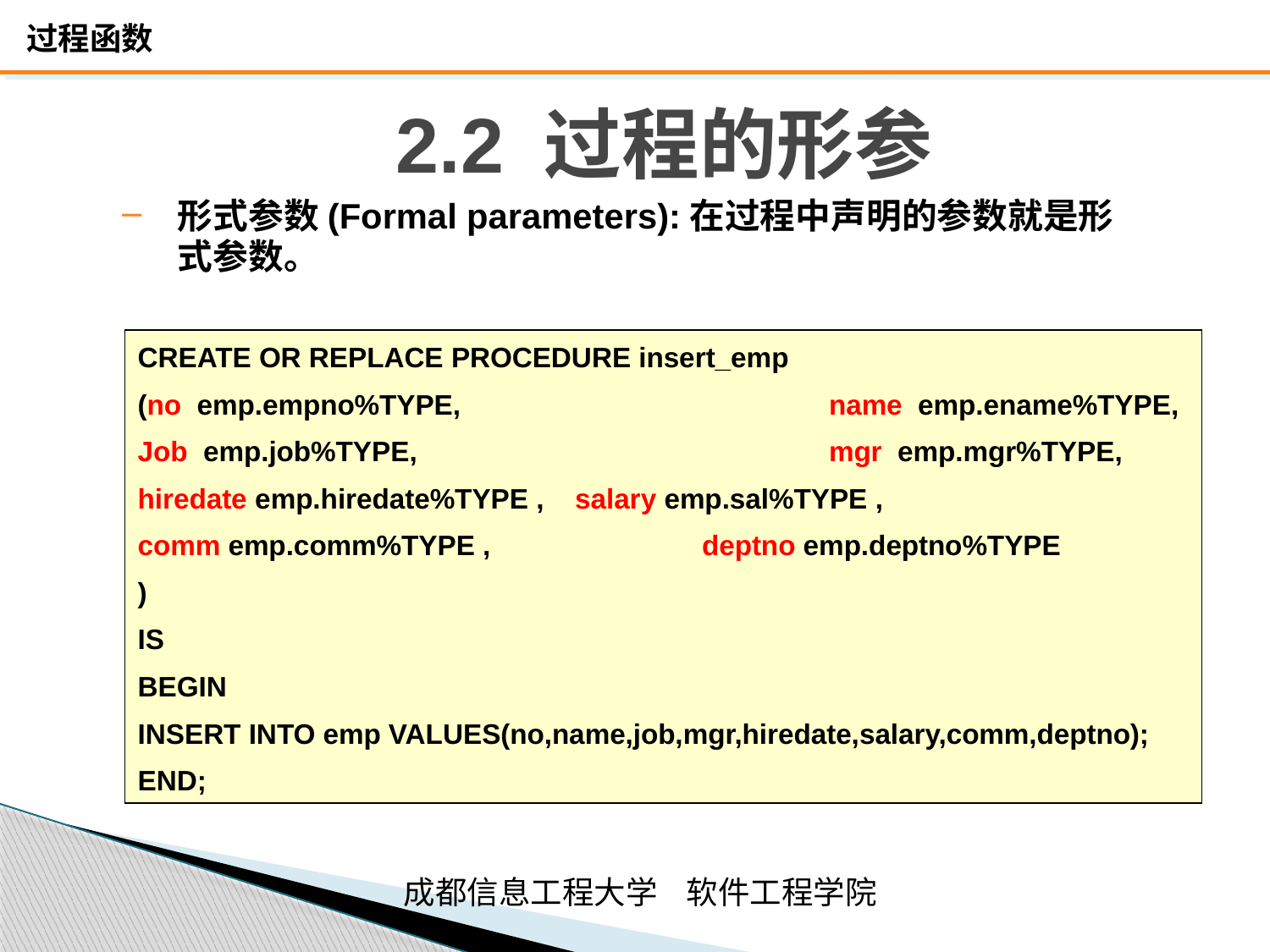

# 2.2 过程的形参
形式参数(Formal parameters):在过程中声明的参数就是形式参数。
CREATE OR REPLACE PROCEDURE insert_emp
(no  emp.empno%TYPE,			name  emp.ename%TYPE,
Job  emp.job%TYPE,				mgr  emp.mgr%TYPE,
hiredate emp.hiredate%TYPE ,	salary emp.sal%TYPE ,
comm emp.comm%TYPE ,		deptno emp.deptno%TYPE
)
IS
BEGIN
INSERT INTO emp VALUES(no,name,job,mgr,hiredate,salary,comm,deptno);
END;